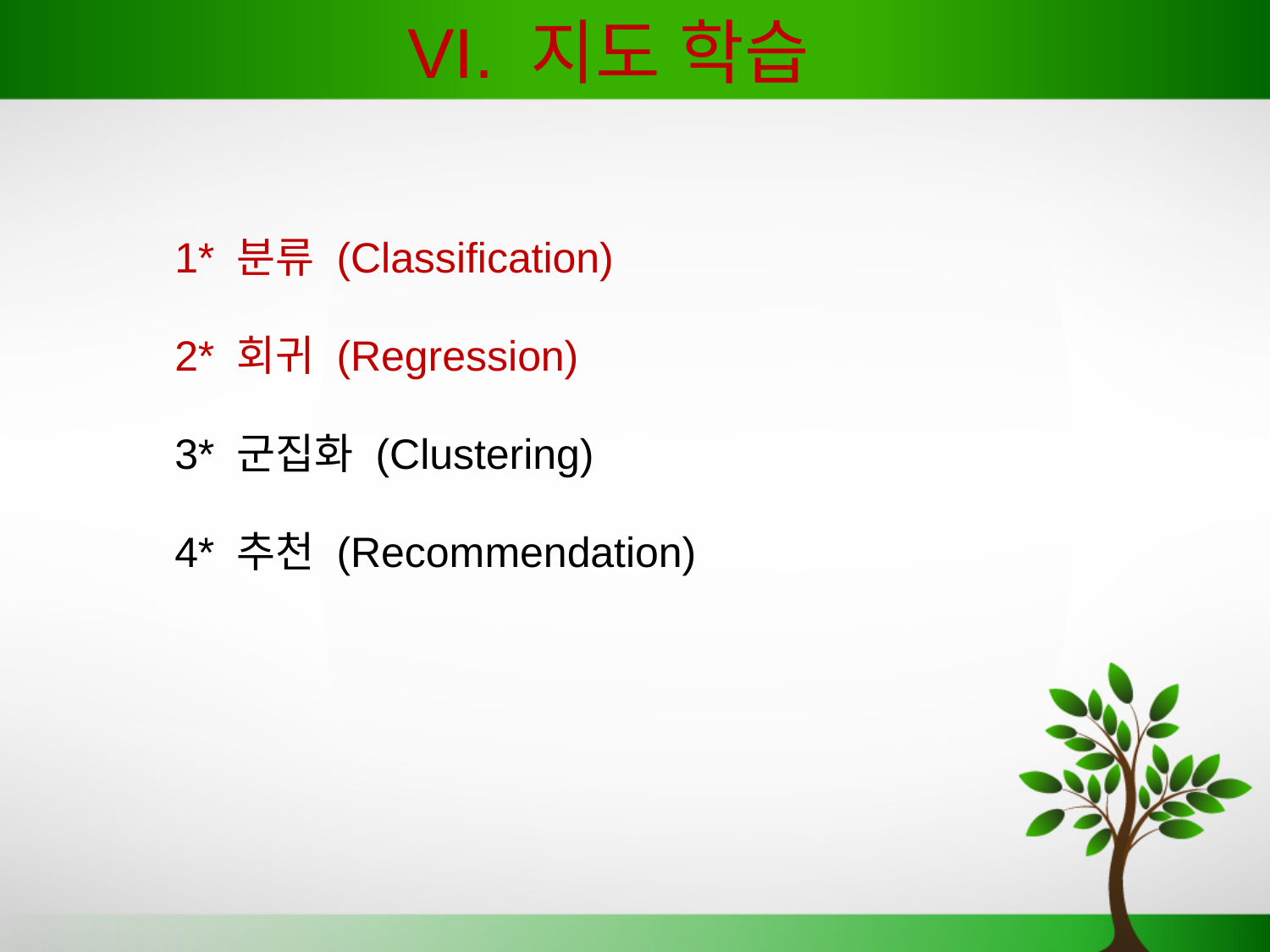

# VI. 지도 학습

	1* 분류 (Classification)

	2* 회귀 (Regression)

	3* 군집화 (Clustering)

	4* 추천 (Recommendation)